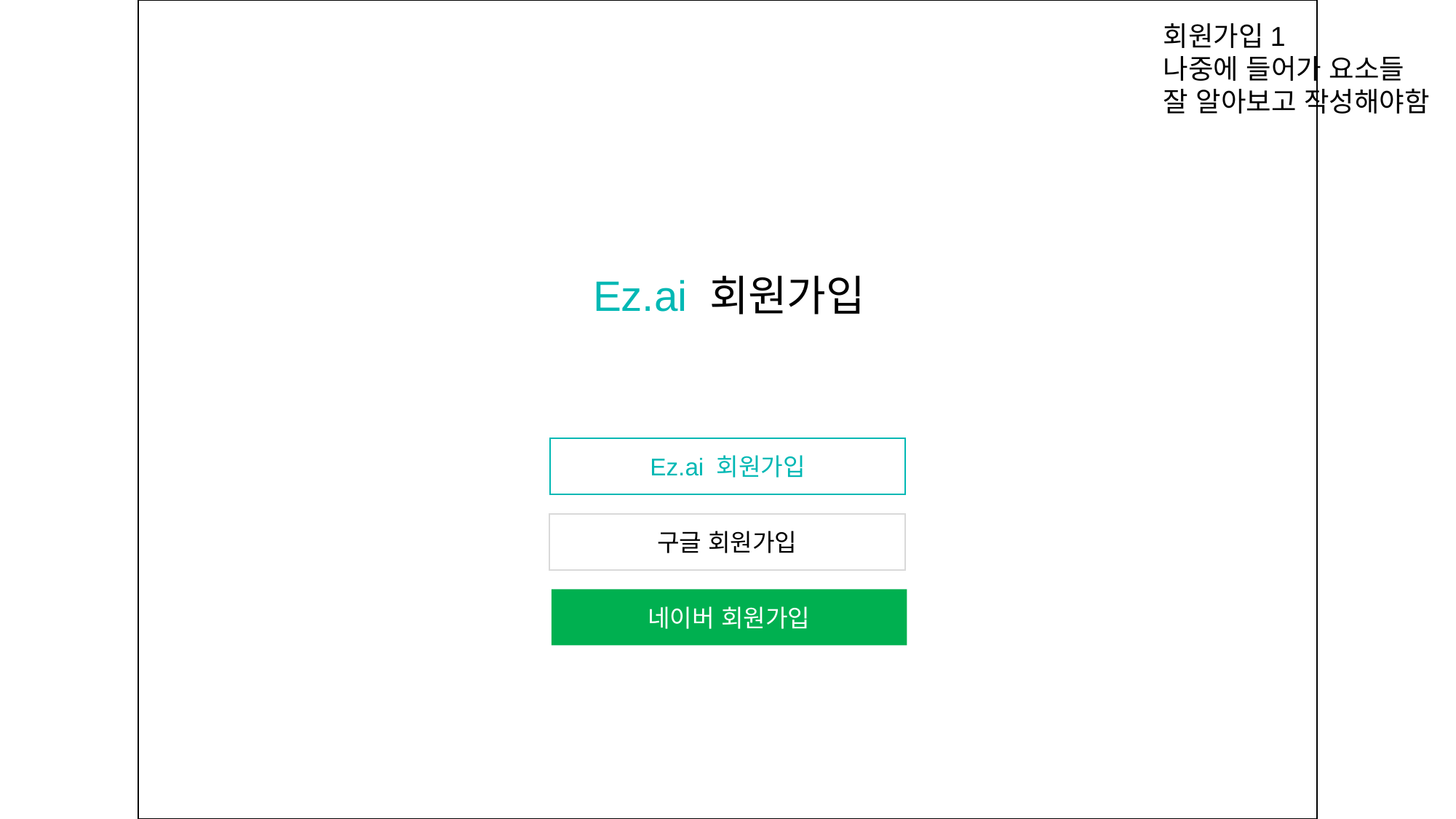

회원가입1
나중에 들어가 요소들
잘 알아보고 작성해야함
Ez.ai 회원가입
Ez.ai 회원가입
구글 회원가입
네이버 회원가입